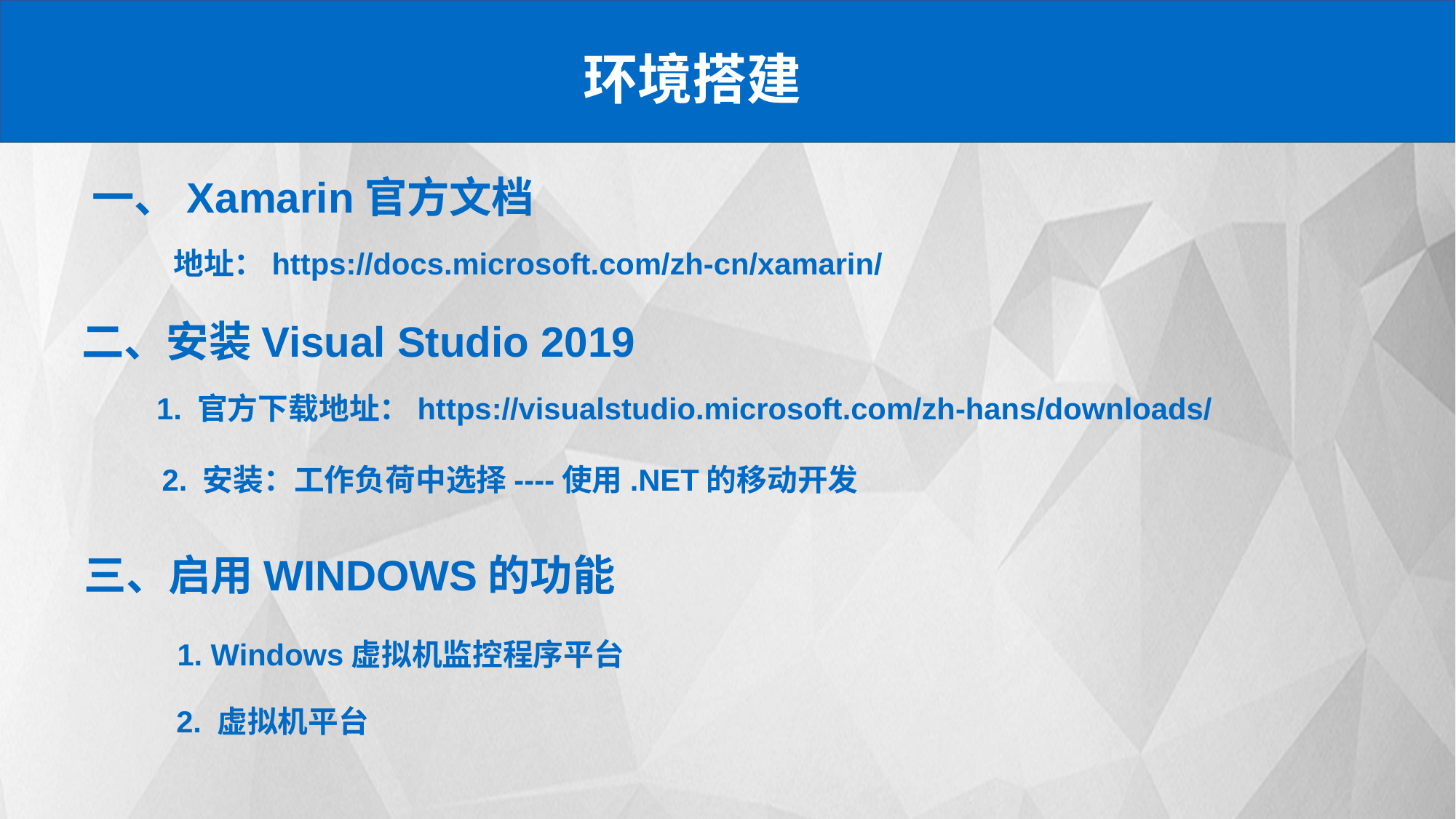

环境搭建
一、Xamarin官方文档
地址：https://docs.microsoft.com/zh-cn/xamarin/
二、安装Visual Studio 2019
1. 官方下载地址：https://visualstudio.microsoft.com/zh-hans/downloads/
2. 安装：工作负荷中选择----使用.NET的移动开发
三、启用WINDOWS的功能
1. Windows虚拟机监控程序平台
2. 虚拟机平台